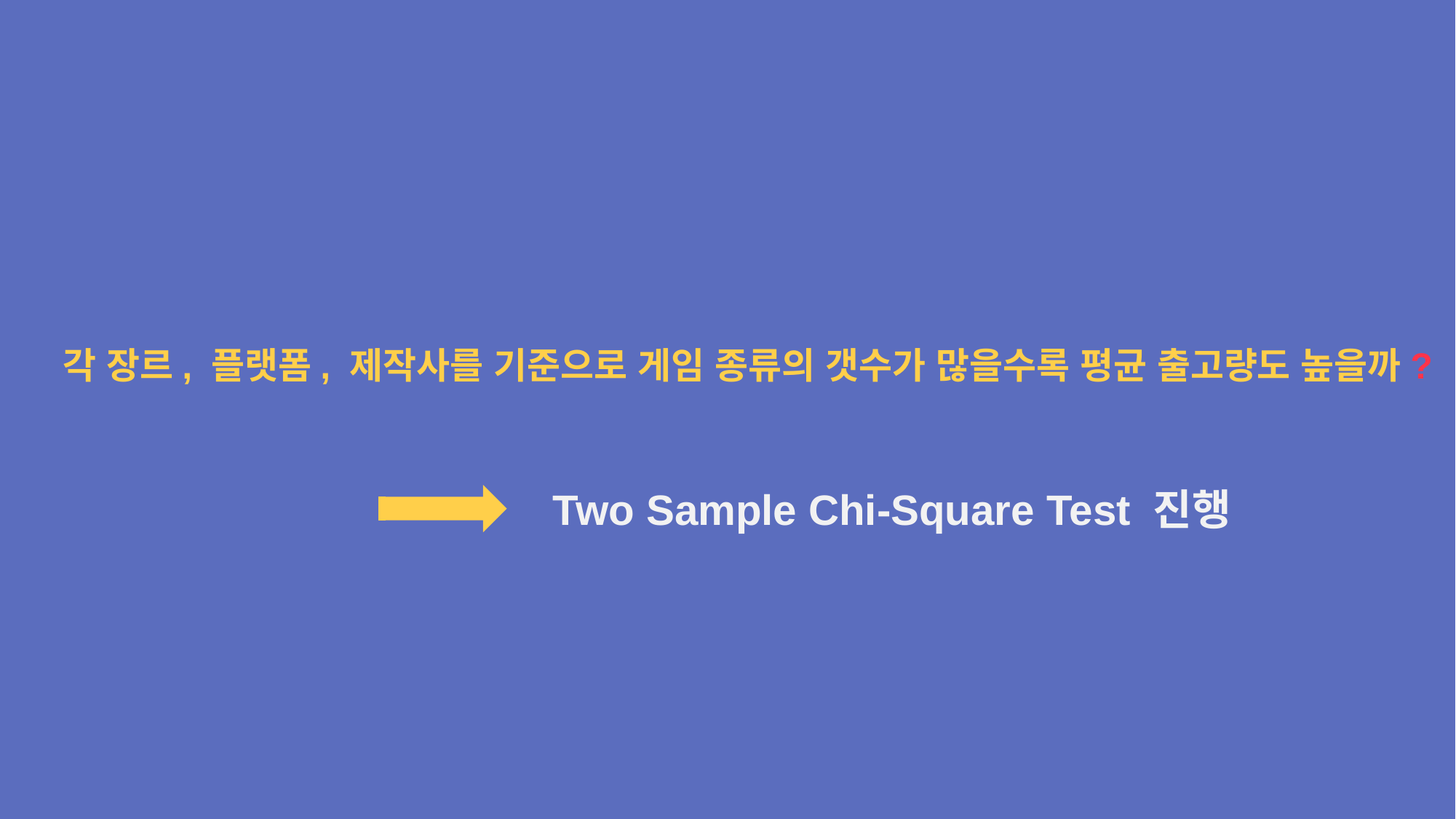

각 장르, 플랫폼, 제작사를 기준으로 게임 종류의 갯수가 많을수록 평균 출고량도 높을까?
Two Sample Chi-Square Test 진행